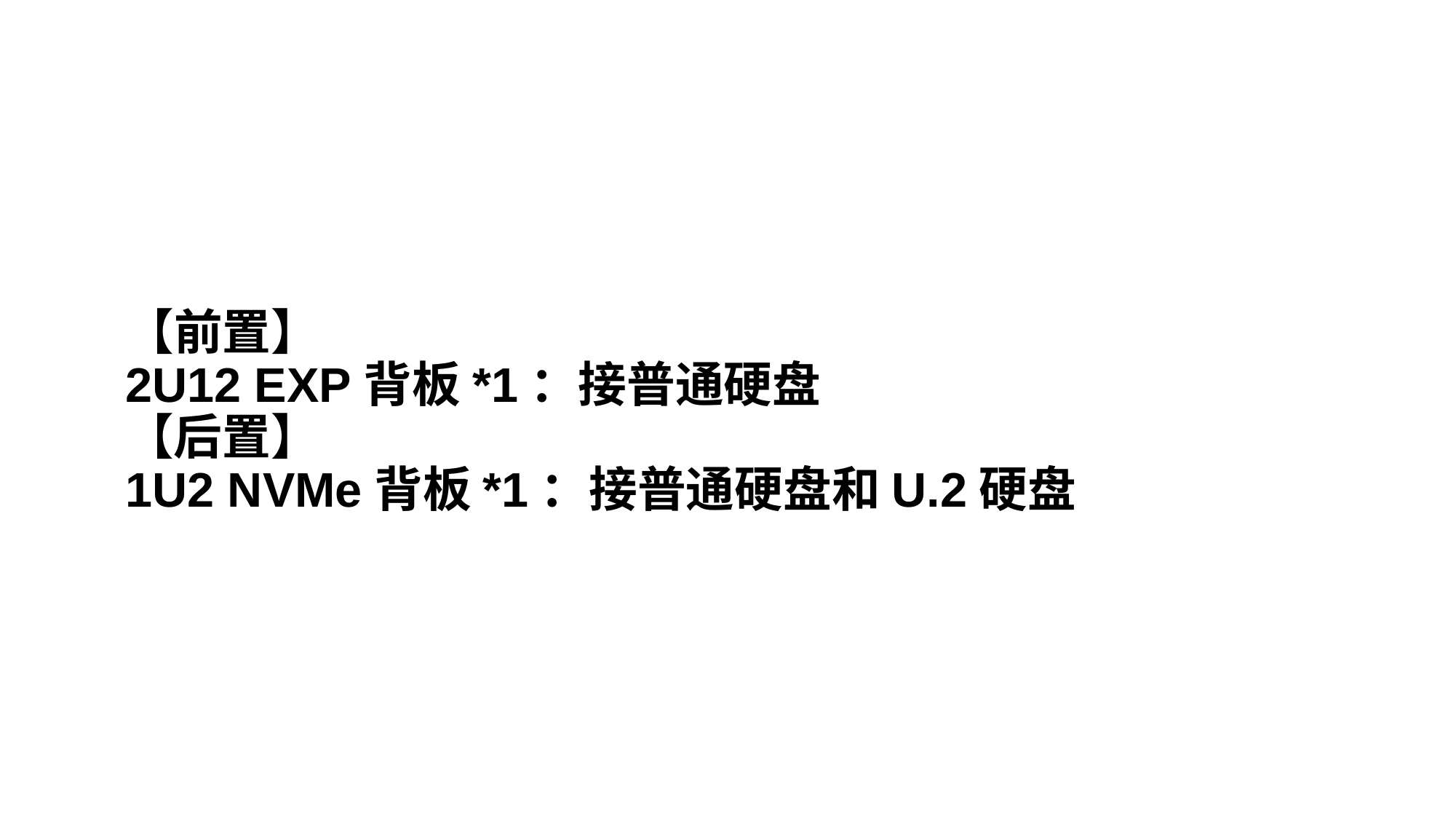

# 【前置】 2U12 EXP背板*1：接普通硬盘 【后置】 1U2 NVMe背板*1：接普通硬盘和U.2硬盘